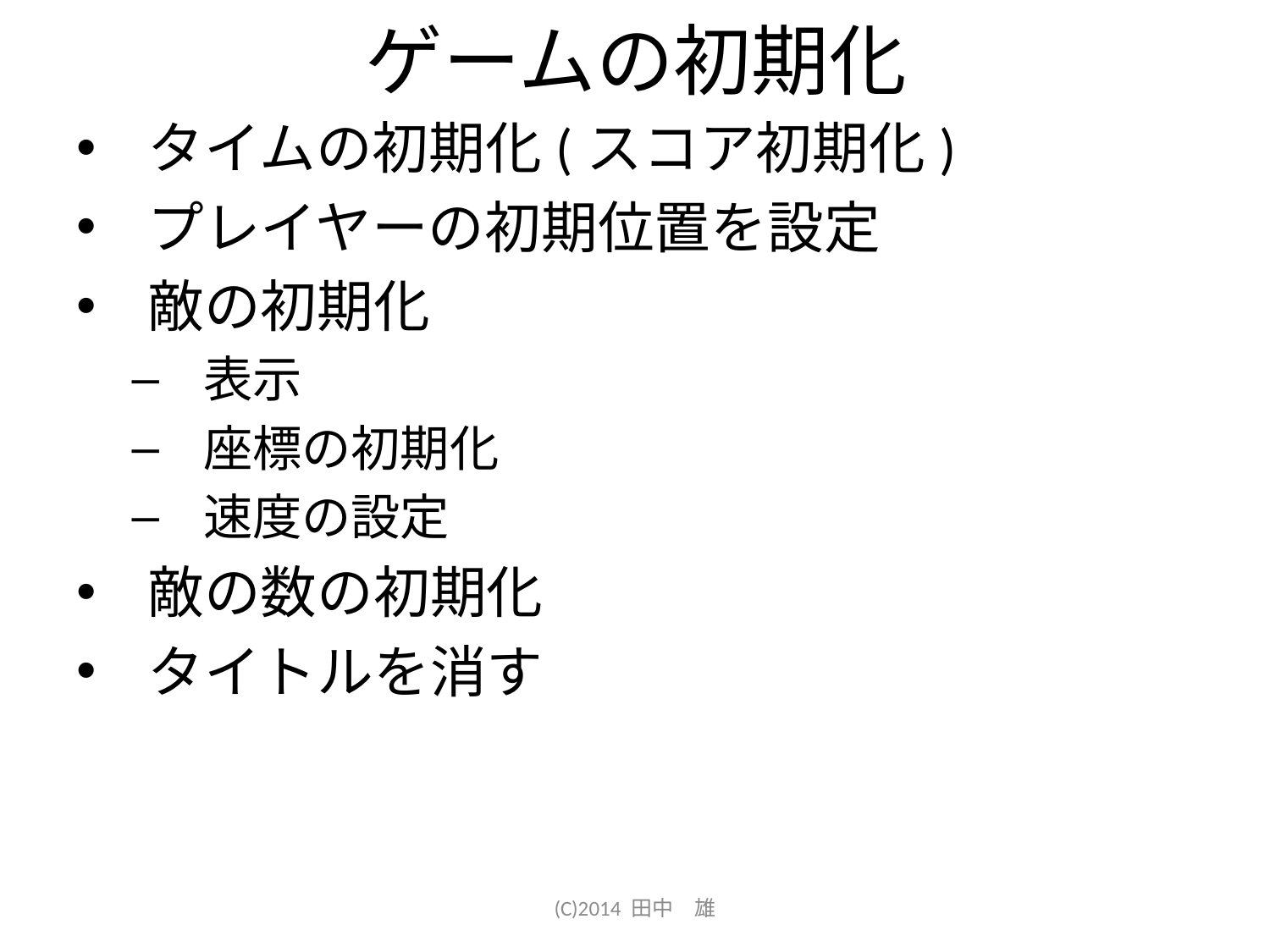

# ゲームの初期化
タイムの初期化(スコア初期化)
プレイヤーの初期位置を設定
敵の初期化
表示
座標の初期化
速度の設定
敵の数の初期化
タイトルを消す

(C)2014 田中　雄